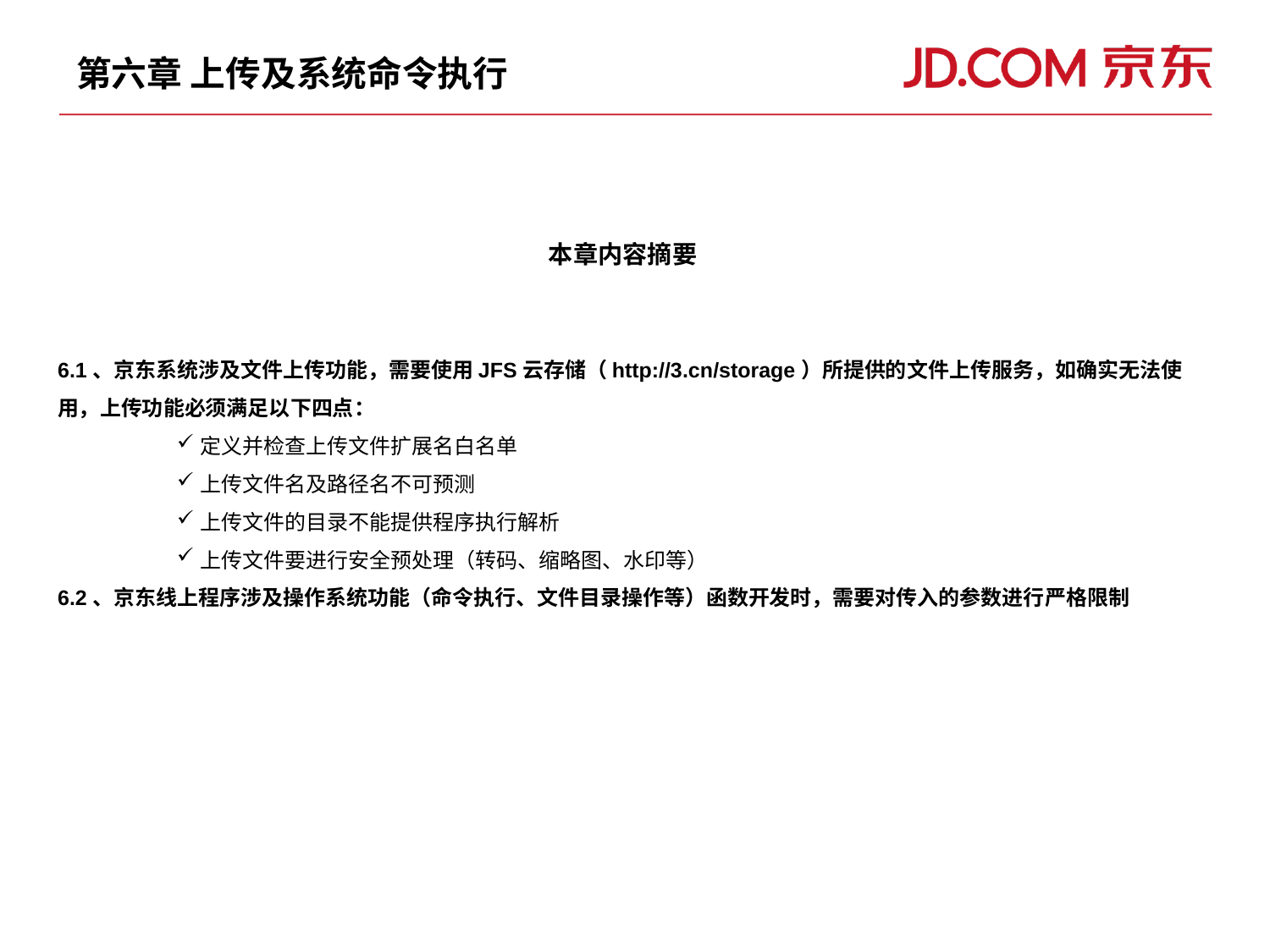

# 第六章 上传及系统命令执行

本章内容摘要

6.1、京东系统涉及文件上传功能，需要使用JFS云存储（http://3.cn/storage）所提供的文件上传服务，如确实无法使用，上传功能必须满足以下四点：
定义并检查上传文件扩展名白名单
上传文件名及路径名不可预测
上传文件的目录不能提供程序执行解析
上传文件要进行安全预处理（转码、缩略图、水印等）
6.2、京东线上程序涉及操作系统功能（命令执行、文件目录操作等）函数开发时，需要对传入的参数进行严格限制